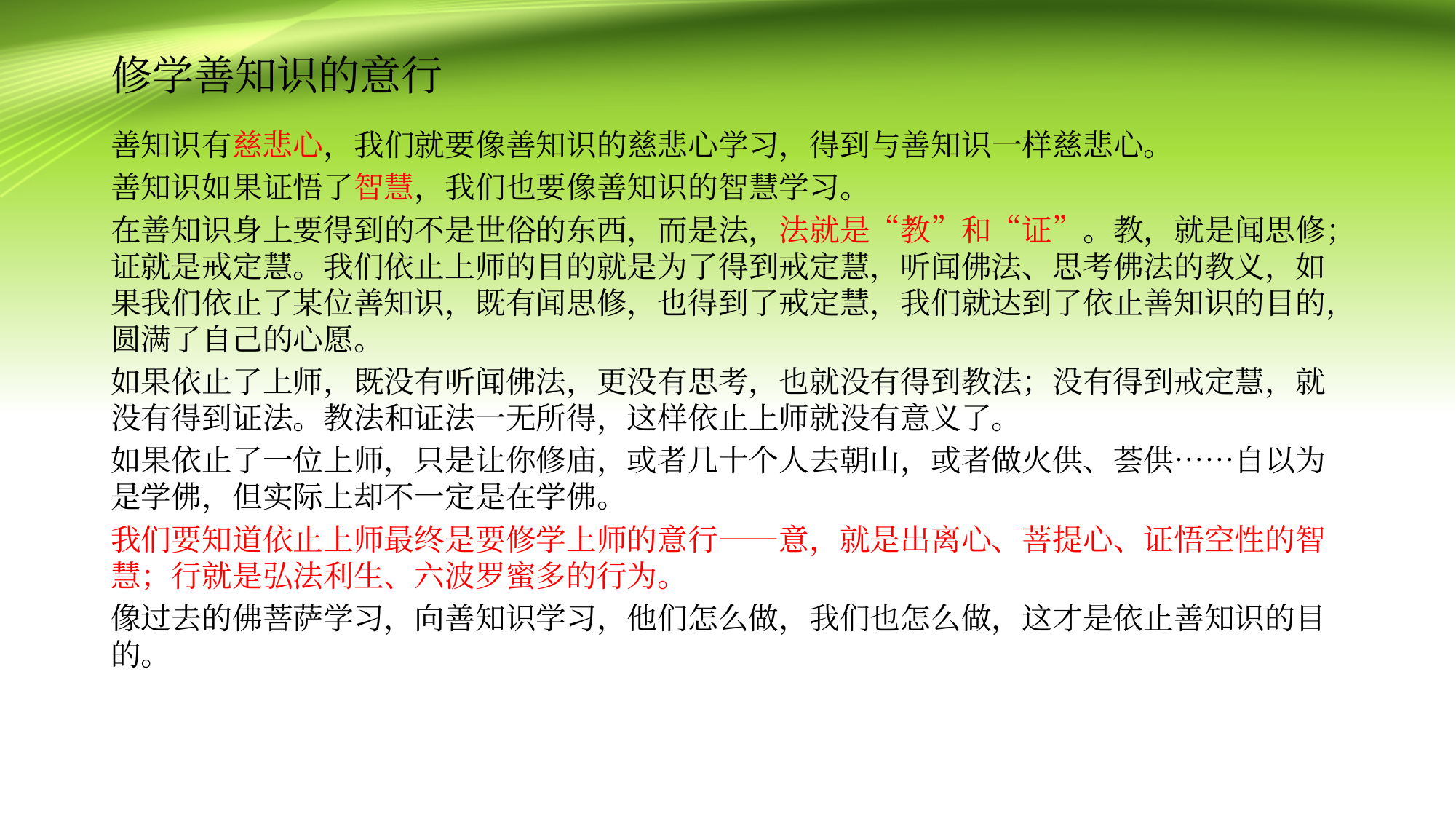

# 修学善知识的意行
善知识有慈悲心，我们就要像善知识的慈悲心学习，得到与善知识一样慈悲心。
善知识如果证悟了智慧，我们也要像善知识的智慧学习。
在善知识身上要得到的不是世俗的东西，而是法，法就是“教”和“证”。教，就是闻思修；证就是戒定慧。我们依止上师的目的就是为了得到戒定慧，听闻佛法、思考佛法的教义，如果我们依止了某位善知识，既有闻思修，也得到了戒定慧，我们就达到了依止善知识的目的，圆满了自己的心愿。
如果依止了上师，既没有听闻佛法，更没有思考，也就没有得到教法；没有得到戒定慧，就没有得到证法。教法和证法一无所得，这样依止上师就没有意义了。
如果依止了一位上师，只是让你修庙，或者几十个人去朝山，或者做火供、荟供……自以为是学佛，但实际上却不一定是在学佛。
我们要知道依止上师最终是要修学上师的意行——意，就是出离心、菩提心、证悟空性的智慧；行就是弘法利生、六波罗蜜多的行为。
像过去的佛菩萨学习，向善知识学习，他们怎么做，我们也怎么做，这才是依止善知识的目的。